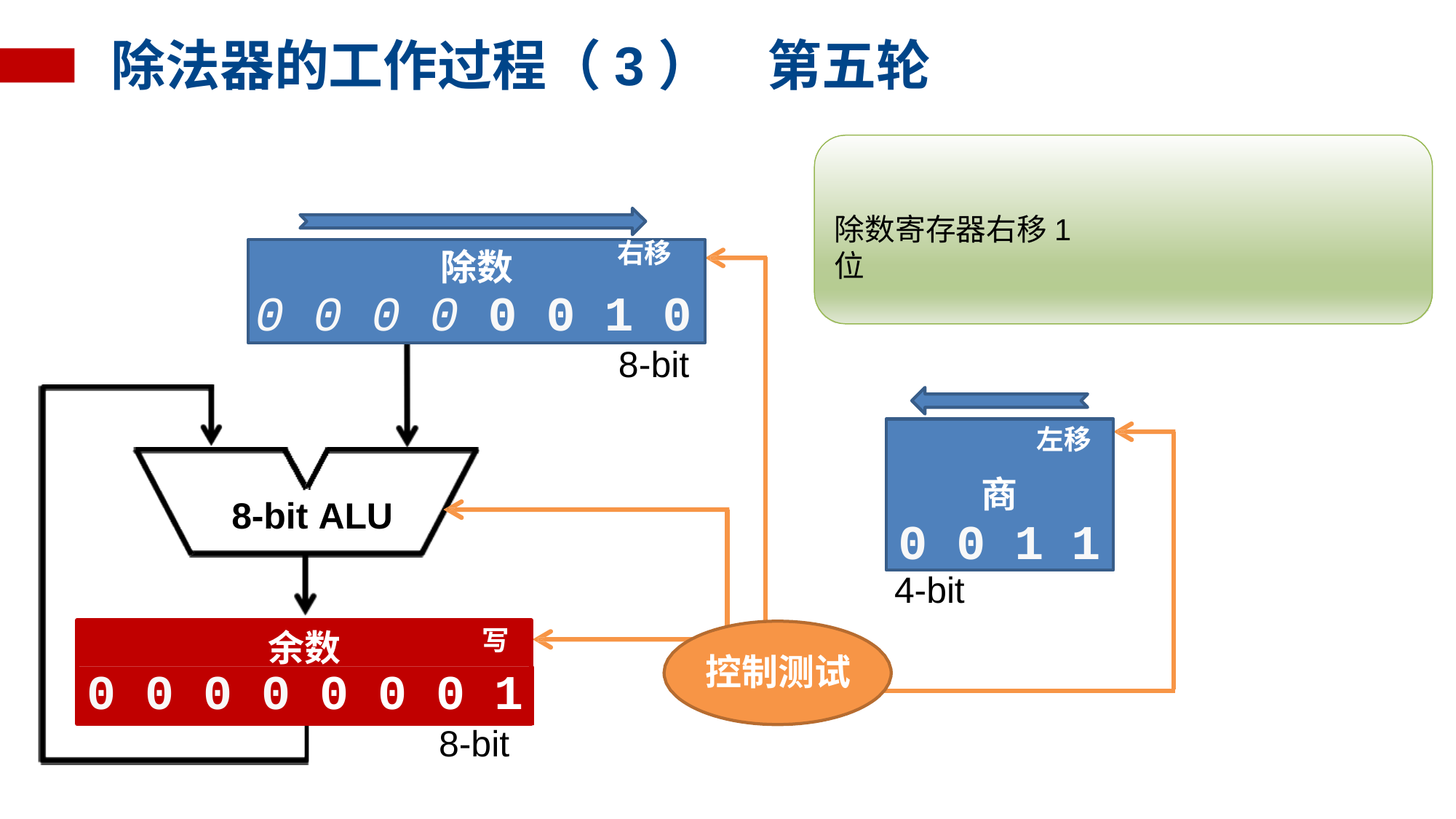

# 除法器的工作过程（3）	第五轮

除数寄存器右移1位
右移

除数

0 0 0 0 0 0 1 0
8-bit

左移

商
8-bit ALU

0 0 1 1

4-bit

写
余数

控制测试
0 0 0 0 0 0 0 1

8-bit